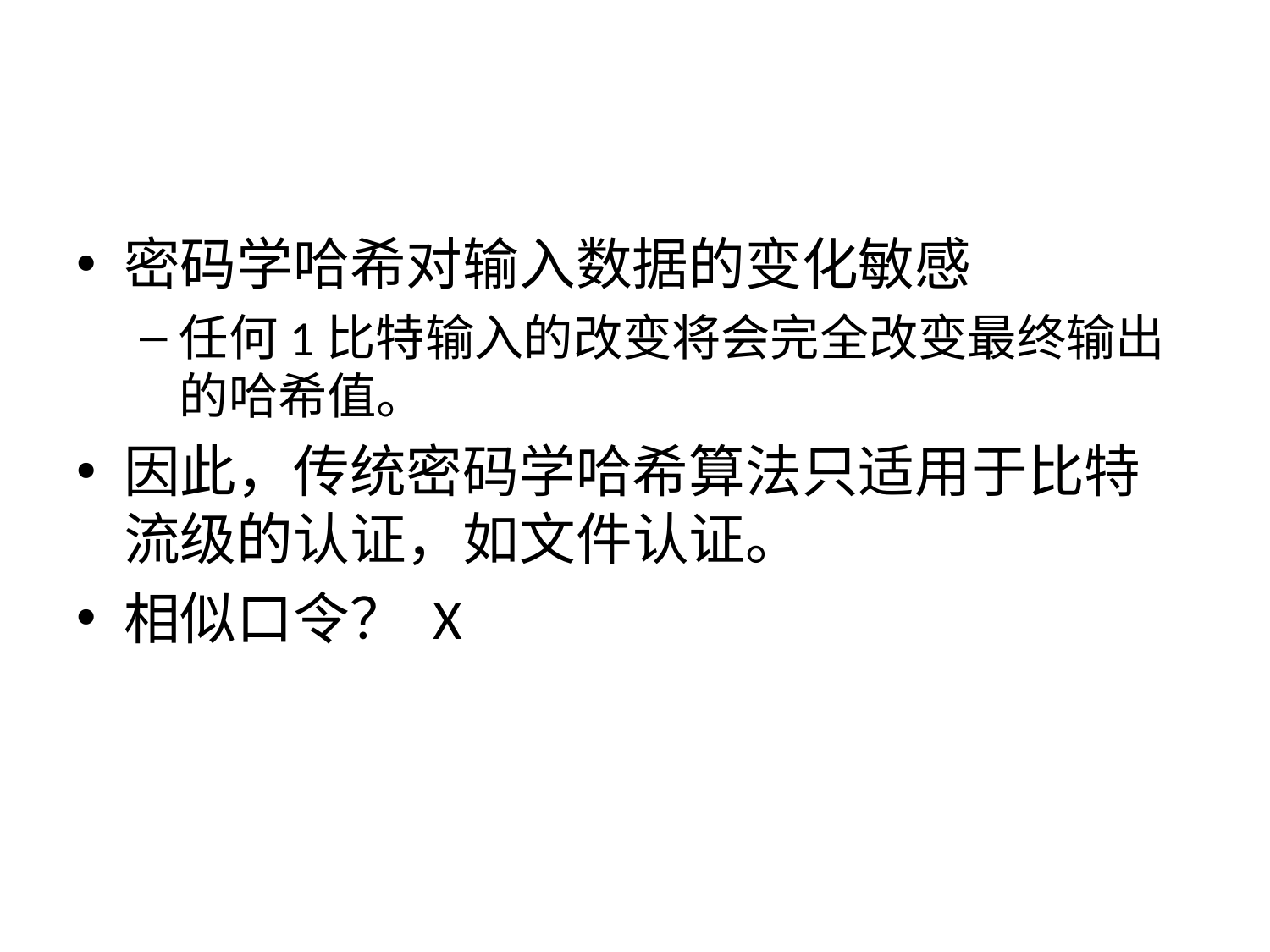

#
密码学哈希对输入数据的变化敏感
任何1比特输入的改变将会完全改变最终输出的哈希值。
因此，传统密码学哈希算法只适用于比特流级的认证，如文件认证。
相似口令？ X